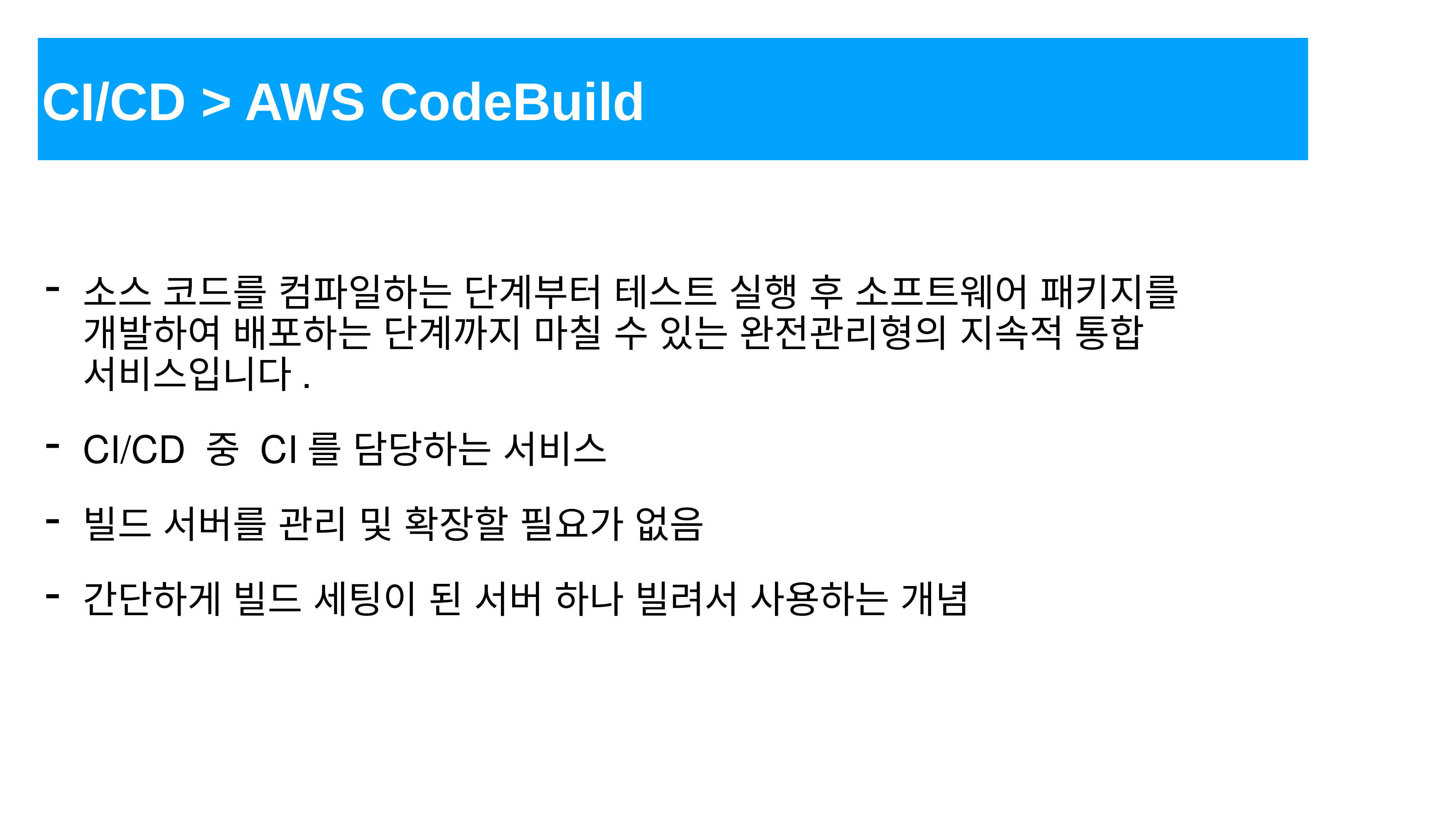

CI/CD > AWS CodeBuild
소스 코드를 컴파일하는 단계부터 테스트 실행 후 소프트웨어 패키지를 개발하여 배포하는 단계까지 마칠 수 있는 완전관리형의 지속적 통합 서비스입니다.
CI/CD 중 CI를 담당하는 서비스
빌드 서버를 관리 및 확장할 필요가 없음
간단하게 빌드 세팅이 된 서버 하나 빌려서 사용하는 개념